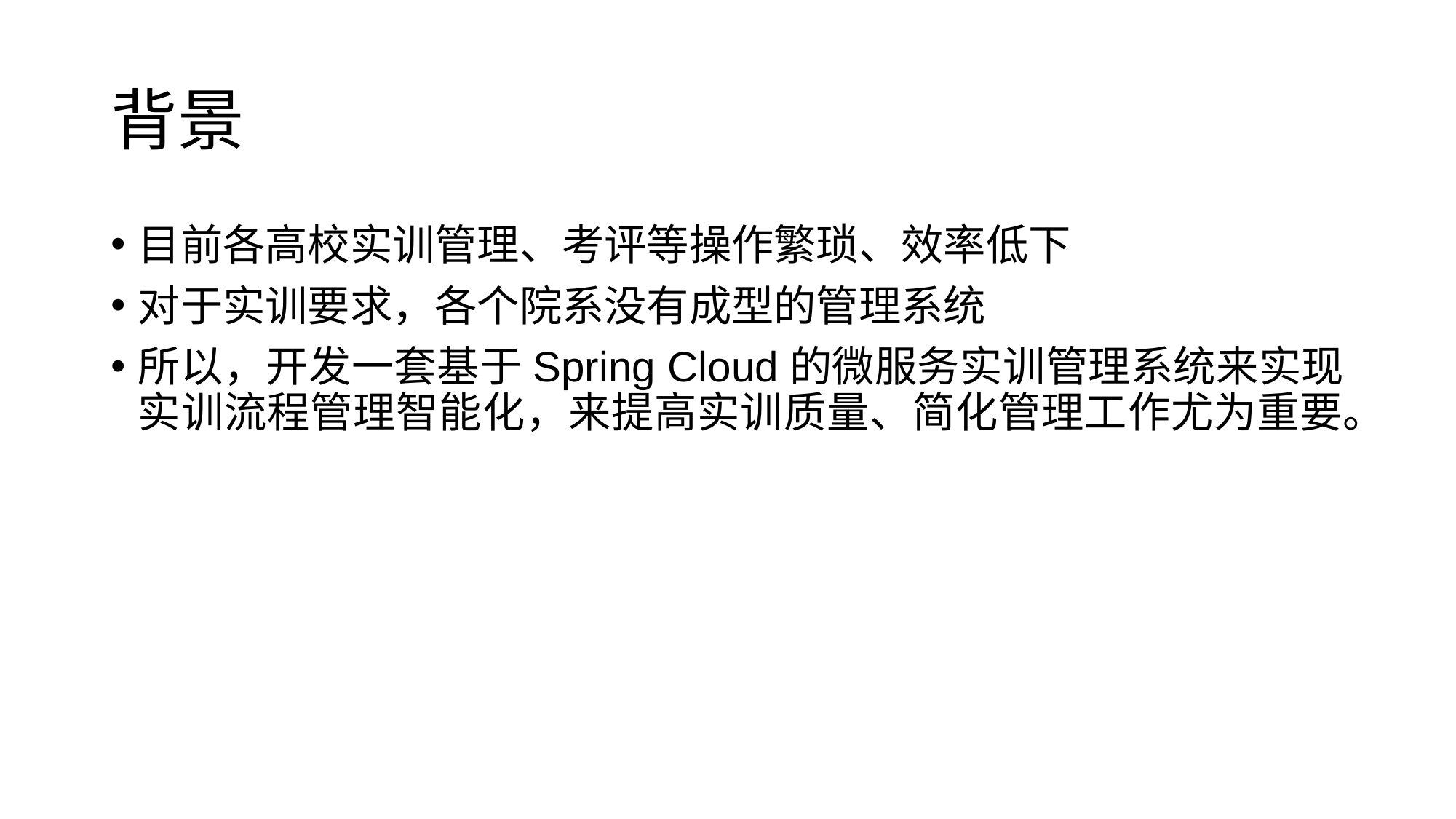

# 背景
目前各高校实训管理、考评等操作繁琐、效率低下
对于实训要求，各个院系没有成型的管理系统
所以，开发一套基于Spring Cloud的微服务实训管理系统来实现实训流程管理智能化，来提高实训质量、简化管理工作尤为重要。